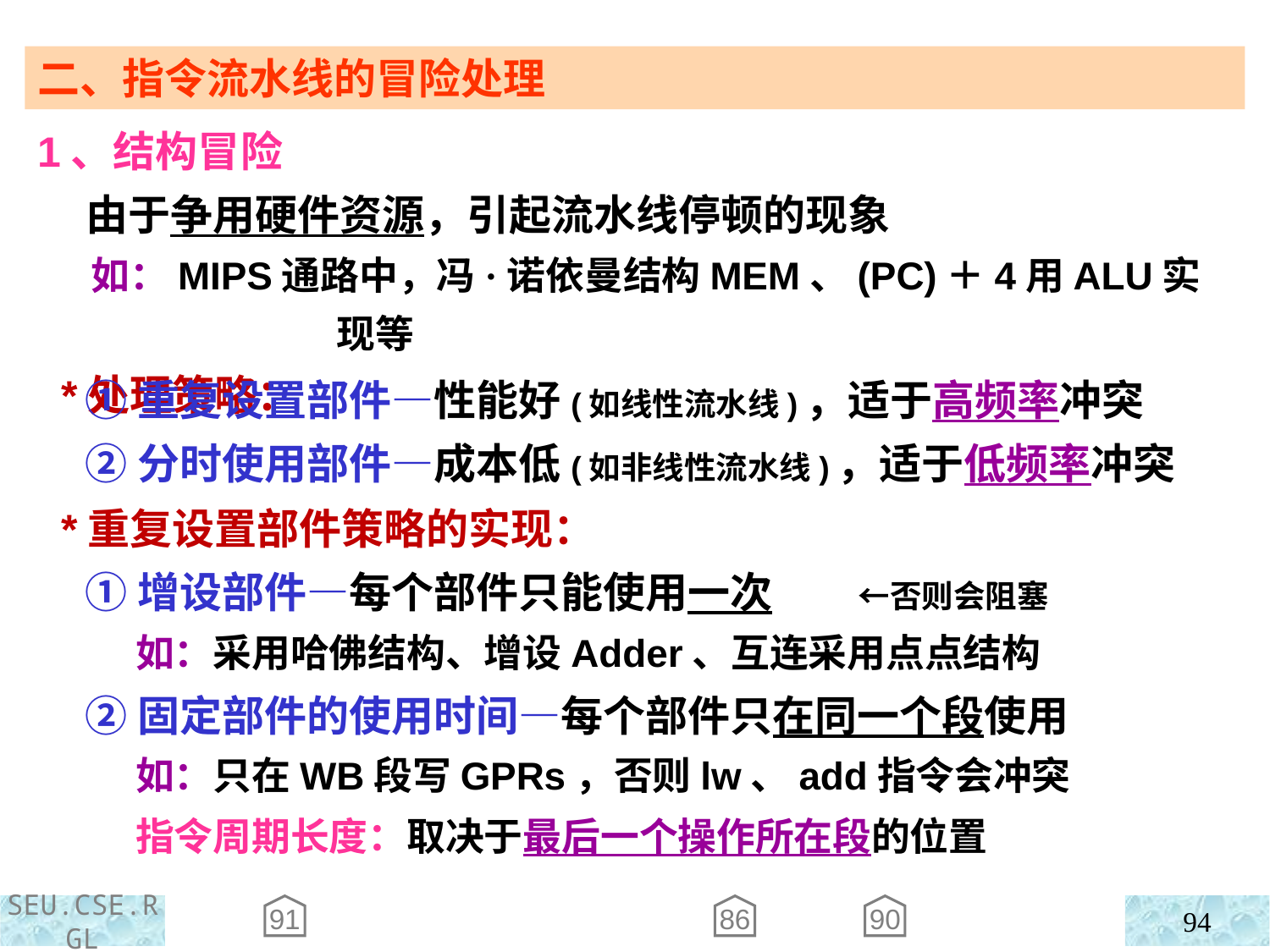

二、指令流水线的冒险处理
1、结构冒险
    由于争用硬件资源，引起流水线停顿的现象
     如：MIPS通路中，冯·诺依曼结构MEM、(PC)＋4用ALU实现等
  *处理策略：
     ①重复设置部件—性能好(如线性流水线)，适于高频率冲突
     ②分时使用部件—成本低(如非线性流水线)，适于低频率冲突
  *重复设置部件策略的实现：
     ①增设部件—每个部件只能使用一次         ←否则会阻塞
          如：采用哈佛结构、增设Adder、互连采用点点结构
     ②固定部件的使用时间—每个部件只在同一个段使用
          如：只在WB段写GPRs，否则lw、add指令会冲突
          指令周期长度：取决于最后一个操作所在段的位置
91
86
90
94